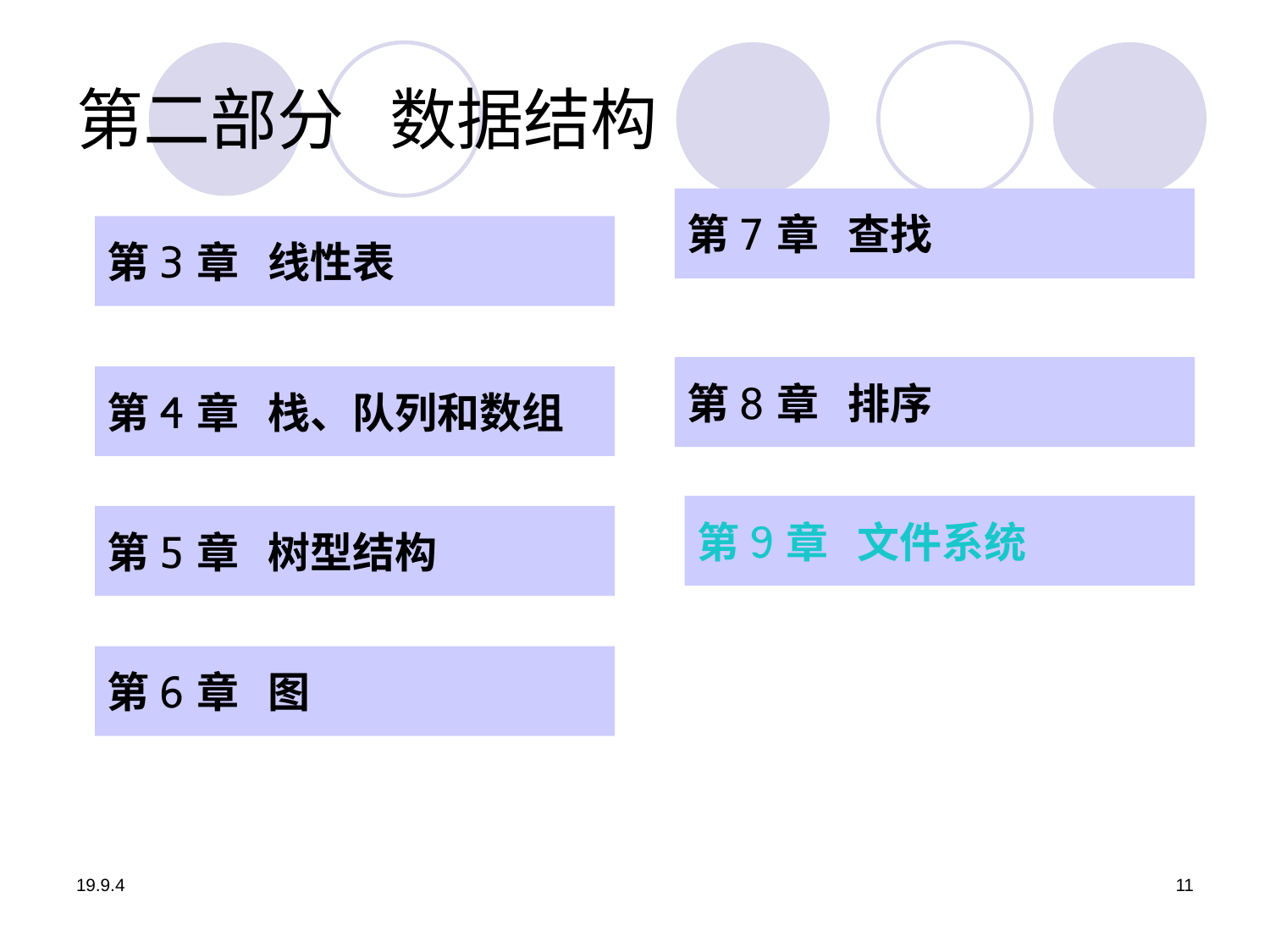

# 第二部分   数据结构
第7章   查找
第3章   线性表
第8章   排序
第4章   栈、队列和数组
第9章   文件系统
第5章   树型结构
第6章   图
19.9.4
11